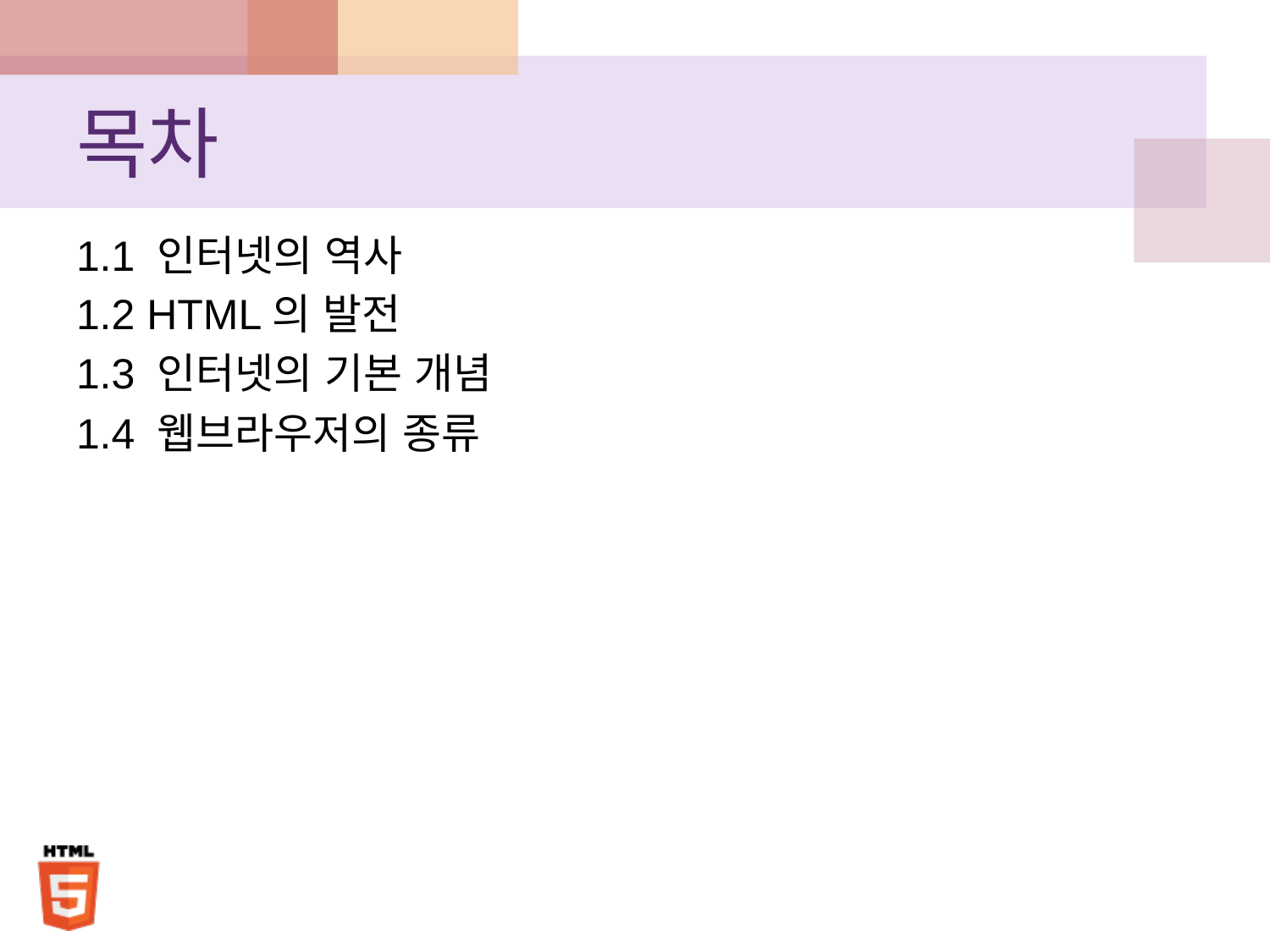

# 목차
1.1 인터넷의 역사
1.2 HTML의 발전
1.3 인터넷의 기본 개념
1.4 웹브라우저의 종류